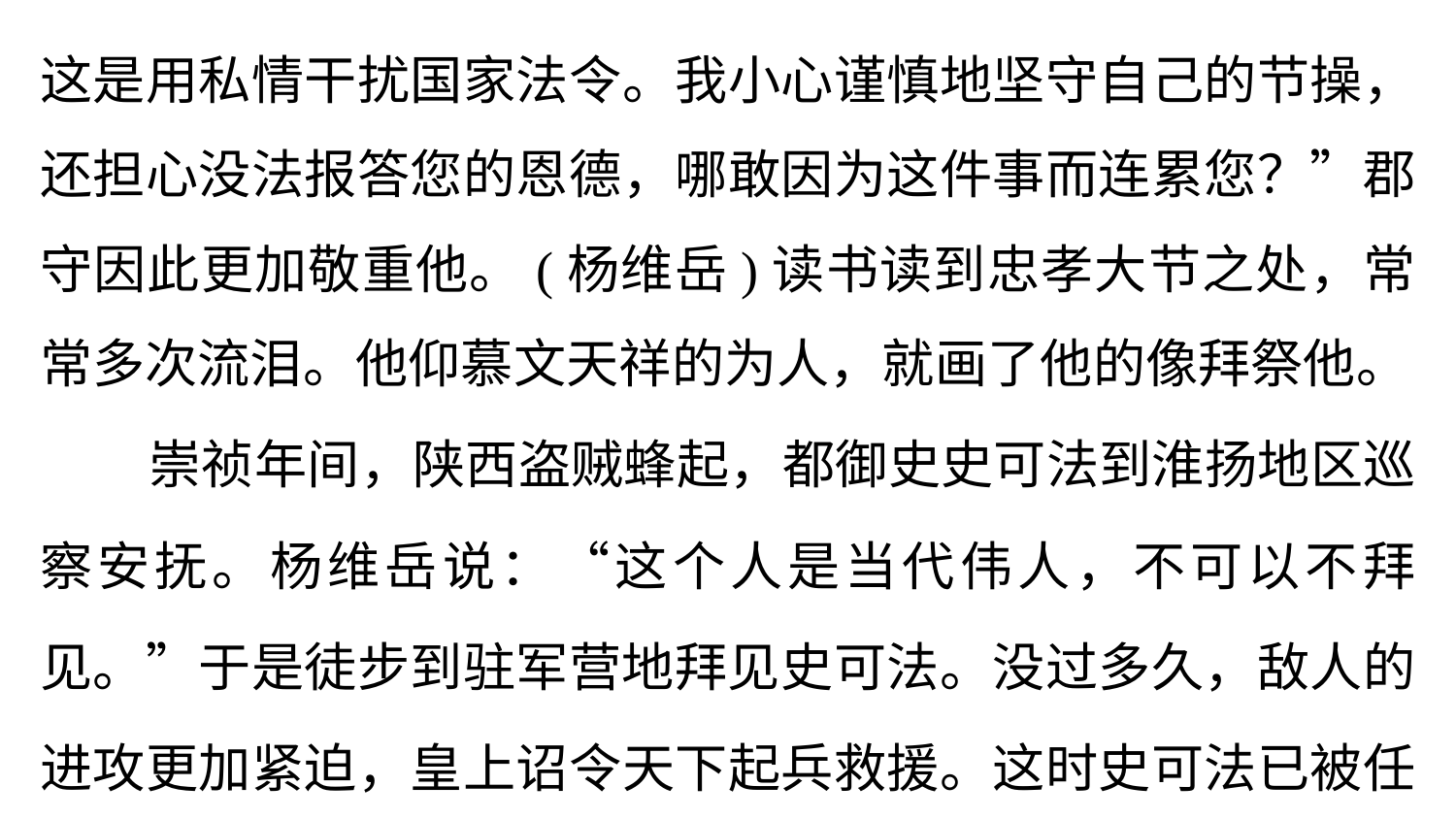

这是用私情干扰国家法令。我小心谨慎地坚守自己的节操，还担心没法报答您的恩德，哪敢因为这件事而连累您？”郡守因此更加敬重他。(杨维岳)读书读到忠孝大节之处，常常多次流泪。他仰慕文天祥的为人，就画了他的像拜祭他。
        崇祯年间，陕西盗贼蜂起，都御史史可法到淮扬地区巡察安抚。杨维岳说：“这个人是当代伟人，不可以不拜见。”于是徒步到驻军营地拜见史可法。没过多久，敌人的进攻更加紧迫，皇上诏令天下起兵救援。这时史可法已被任命为